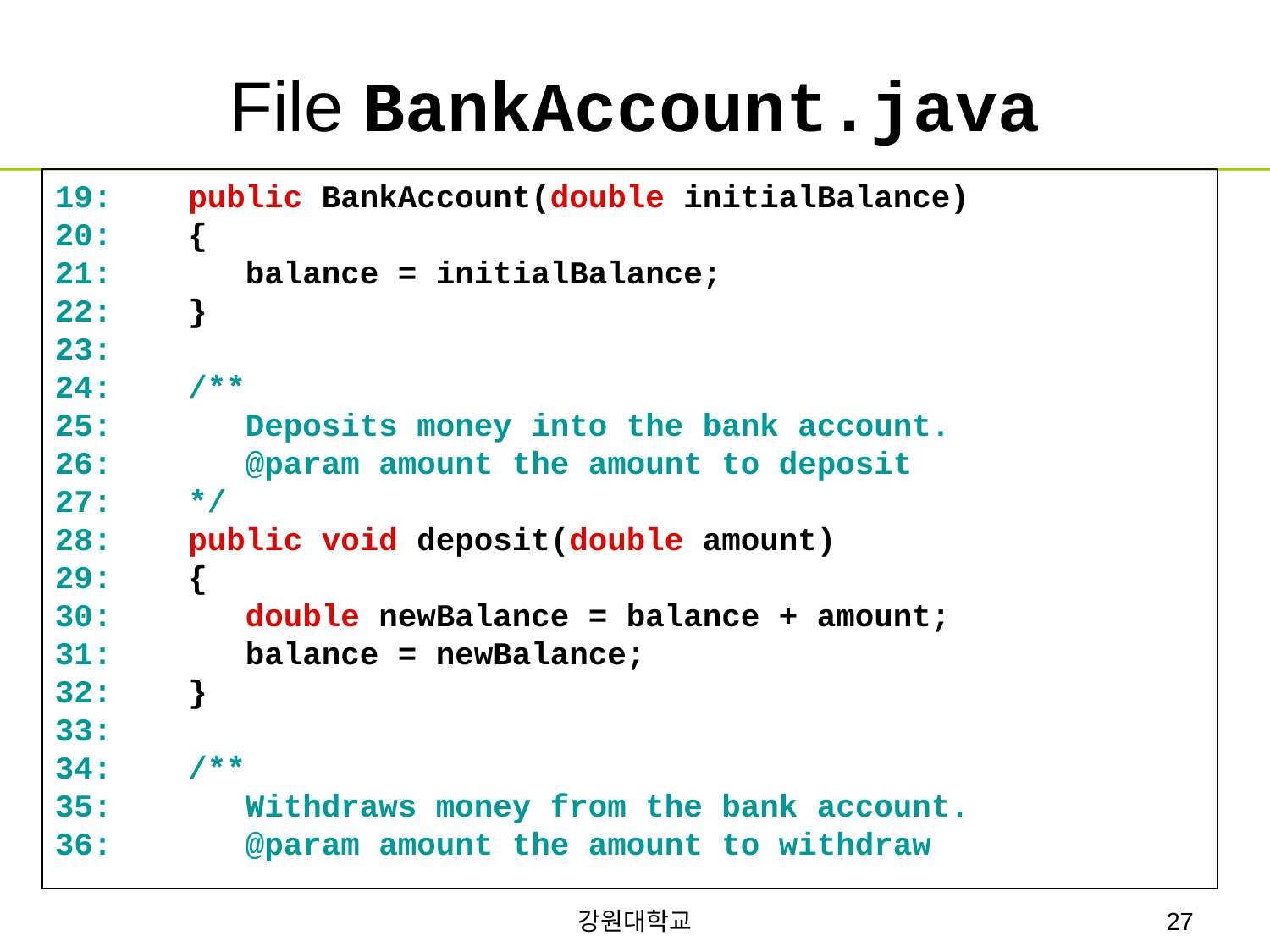

# File BankAccount.java

19:    public BankAccount(double initialBalance)
20:    {
21:       balance = initialBalance;
22:    }
23:
24:    /**
25:       Deposits money into the bank account.
26:       @param amount the amount to deposit
27:    */
28:    public void deposit(double amount)
29:    {
30:       double newBalance = balance + amount;
31:       balance = newBalance;
32:    }
33:
34:    /**
35:       Withdraws money from the bank account.
36:       @param amount the amount to withdraw

강원대학교
27